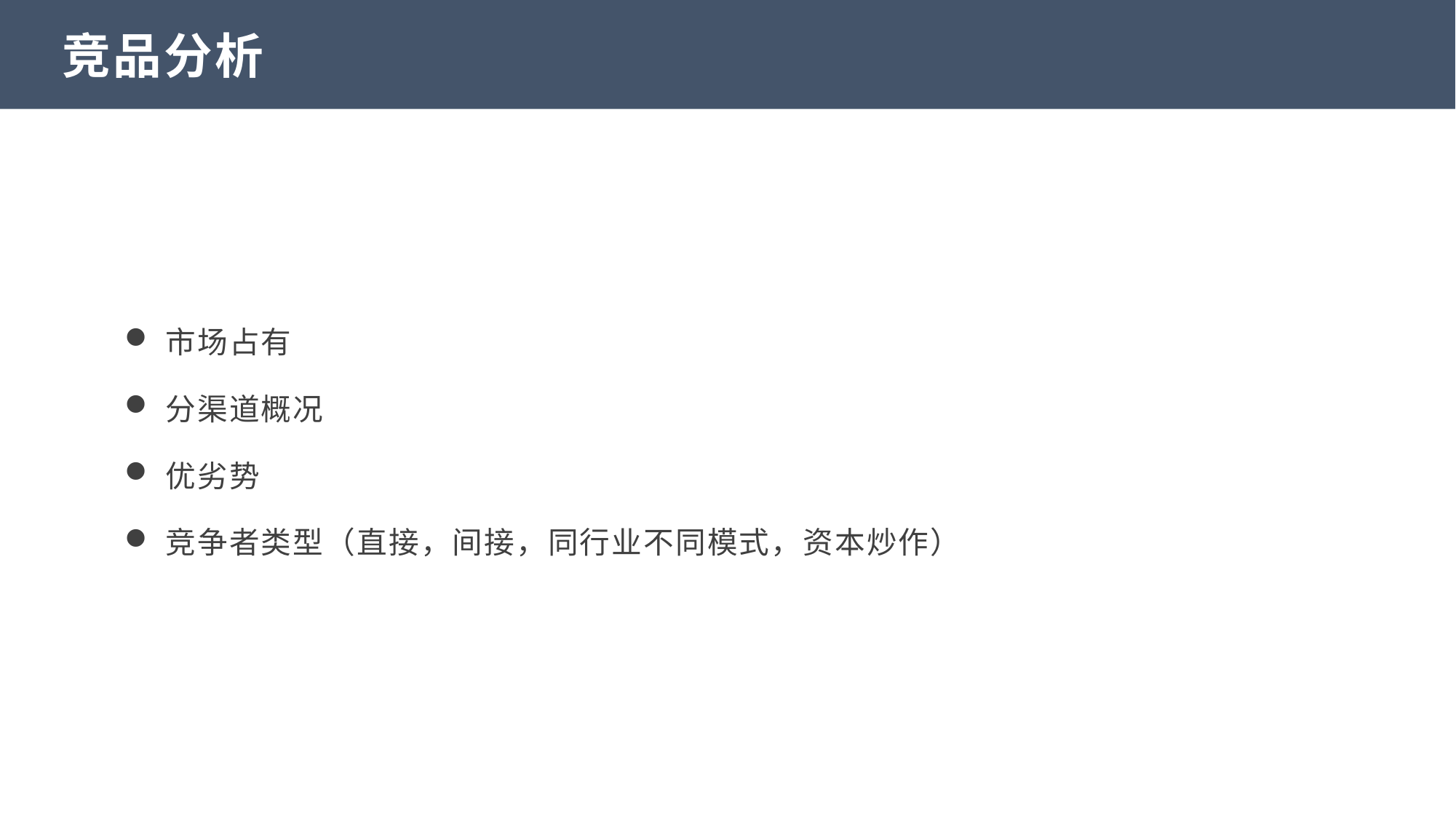

竞品分析
市场占有
分渠道概况
优劣势
竞争者类型（直接，间接，同行业不同模式，资本炒作）